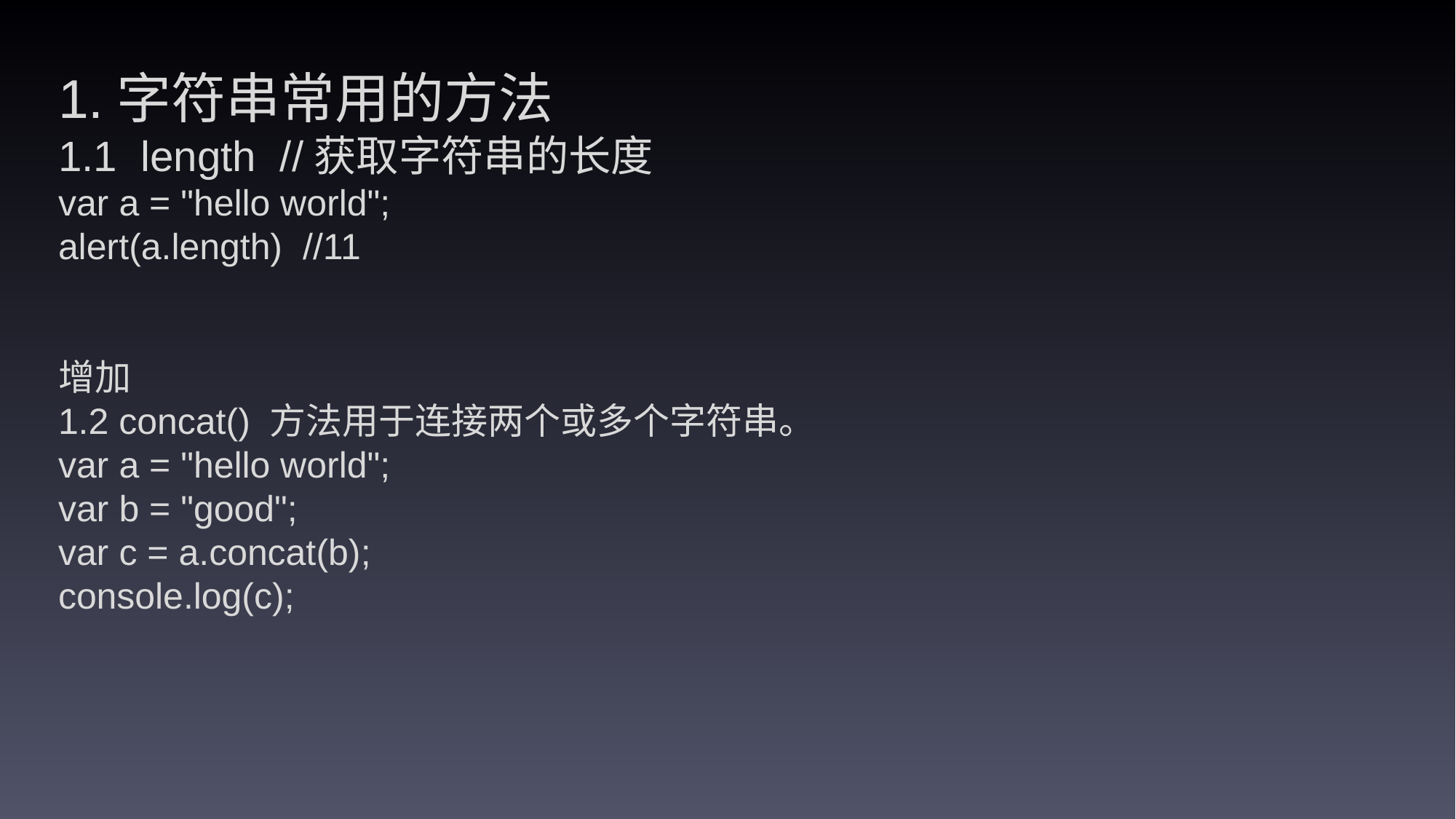

1.字符串常用的方法
1.1  length  //获取字符串的长度
var a = "hello world";
alert(a.length)  //11

增加
1.2 concat() 方法用于连接两个或多个字符串。
var a = "hello world";
var b = "good";
var c = a.concat(b);
console.log(c);